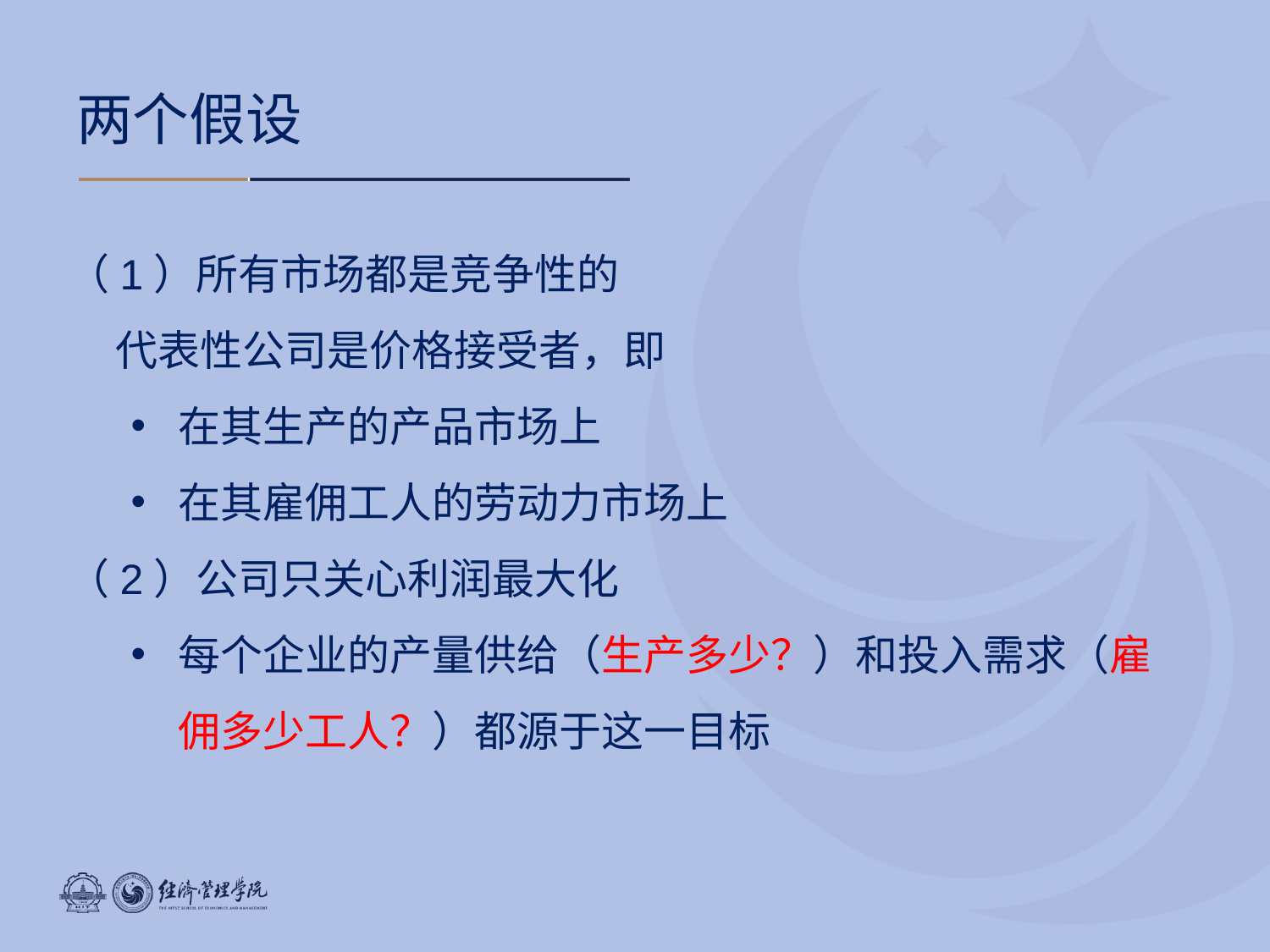

# 两个假设
（1）所有市场都是竞争性的
    代表性公司是价格接受者，即
在其生产的产品市场上
在其雇佣工人的劳动力市场上
（2）公司只关心利润最大化
每个企业的产量供给（生产多少？）和投入需求（雇佣多少工人？）都源于这一目标